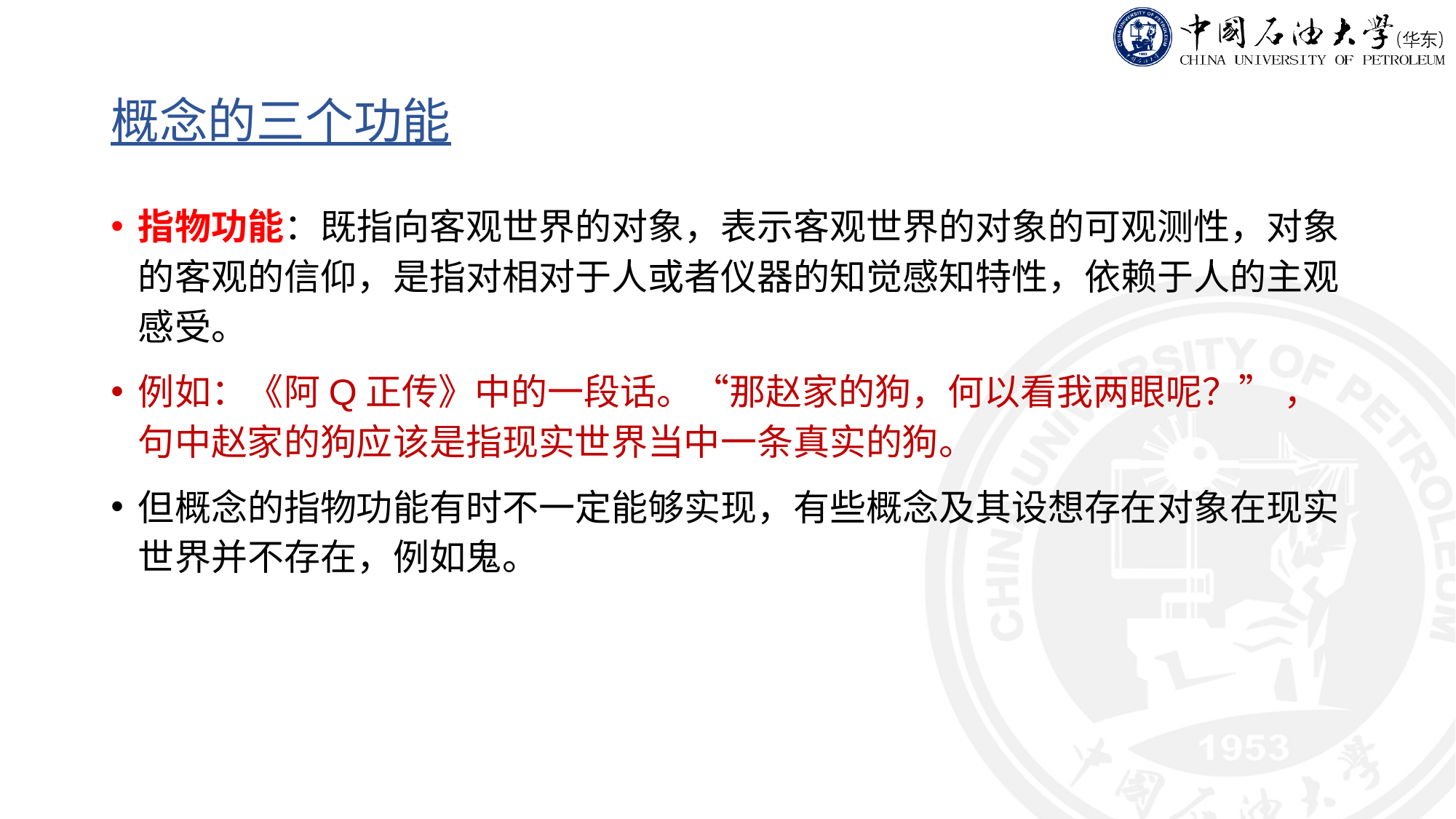

# 概念的三个功能
指物功能：既指向客观世界的对象，表示客观世界的对象的可观测性，对象的客观的信仰，是指对相对于人或者仪器的知觉感知特性，依赖于人的主观感受。
例如：《阿Q正传》中的一段话。“那赵家的狗，何以看我两眼呢？” ，句中赵家的狗应该是指现实世界当中一条真实的狗。
但概念的指物功能有时不一定能够实现，有些概念及其设想存在对象在现实世界并不存在，例如鬼。